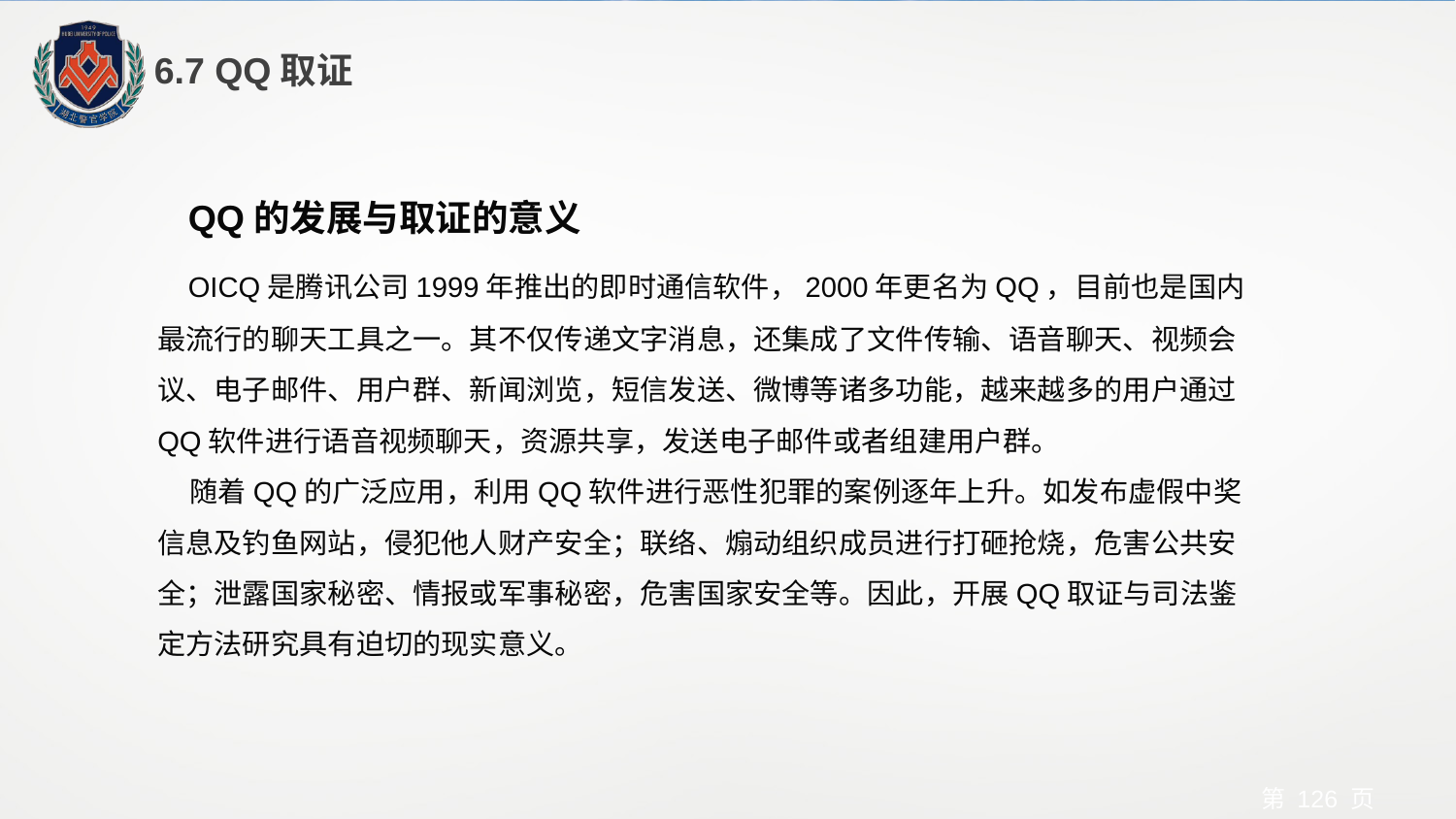

6.7 QQ取证
   QQ的发展与取证的意义
   OICQ是腾讯公司1999年推出的即时通信软件，2000年更名为QQ，目前也是国内最流行的聊天工具之一。其不仅传递文字消息，还集成了文件传输、语音聊天、视频会议、电子邮件、用户群、新闻浏览，短信发送、微博等诸多功能，越来越多的用户通过QQ软件进行语音视频聊天，资源共享，发送电子邮件或者组建用户群。
    随着QQ的广泛应用，利用QQ软件进行恶性犯罪的案例逐年上升。如发布虚假中奖信息及钓鱼网站，侵犯他人财产安全；联络、煽动组织成员进行打砸抢烧，危害公共安全；泄露国家秘密、情报或军事秘密，危害国家安全等。因此，开展QQ取证与司法鉴定方法研究具有迫切的现实意义。